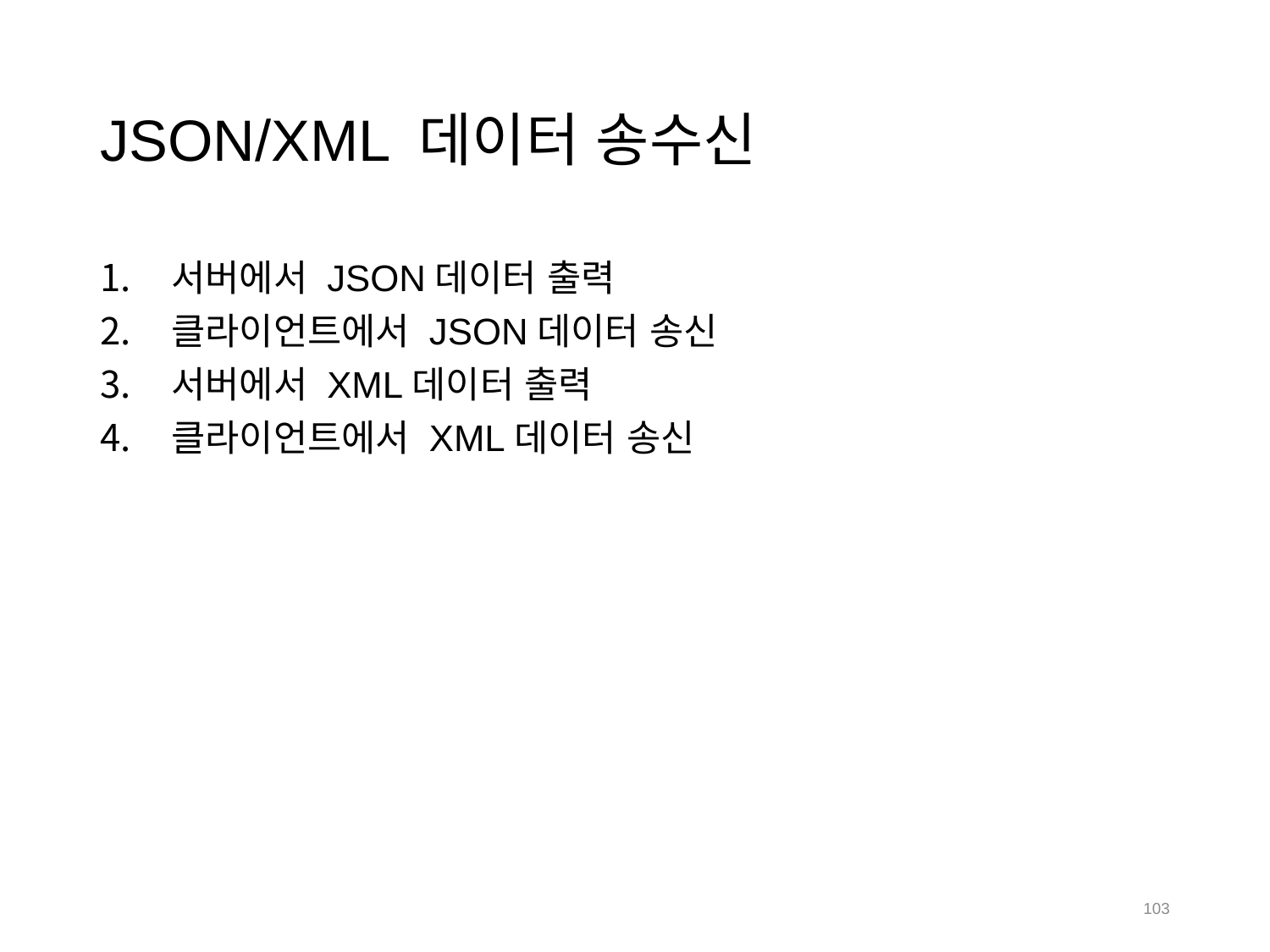

# JSON/XML 데이터 송수신
서버에서 JSON데이터 출력
클라이언트에서 JSON데이터 송신
서버에서 XML데이터 출력
클라이언트에서 XML데이터 송신

103